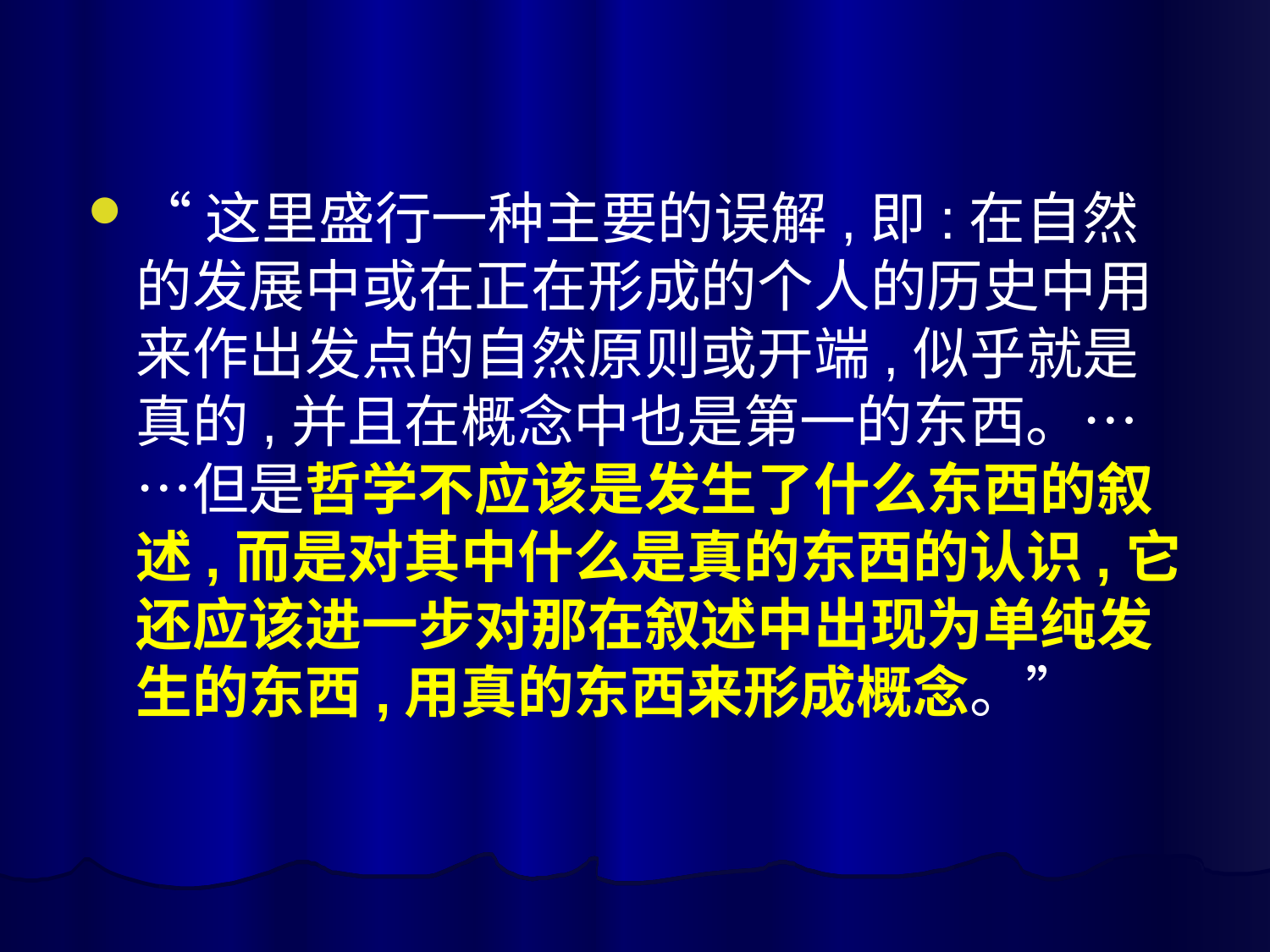

“这里盛行一种主要的误解,即:在自然的发展中或在正在形成的个人的历史中用来作出发点的自然原则或开端,似乎就是真的,并且在概念中也是第一的东西。……但是哲学不应该是发生了什么东西的叙述,而是对其中什么是真的东西的认识,它还应该进一步对那在叙述中出现为单纯发生的东西,用真的东西来形成概念。”